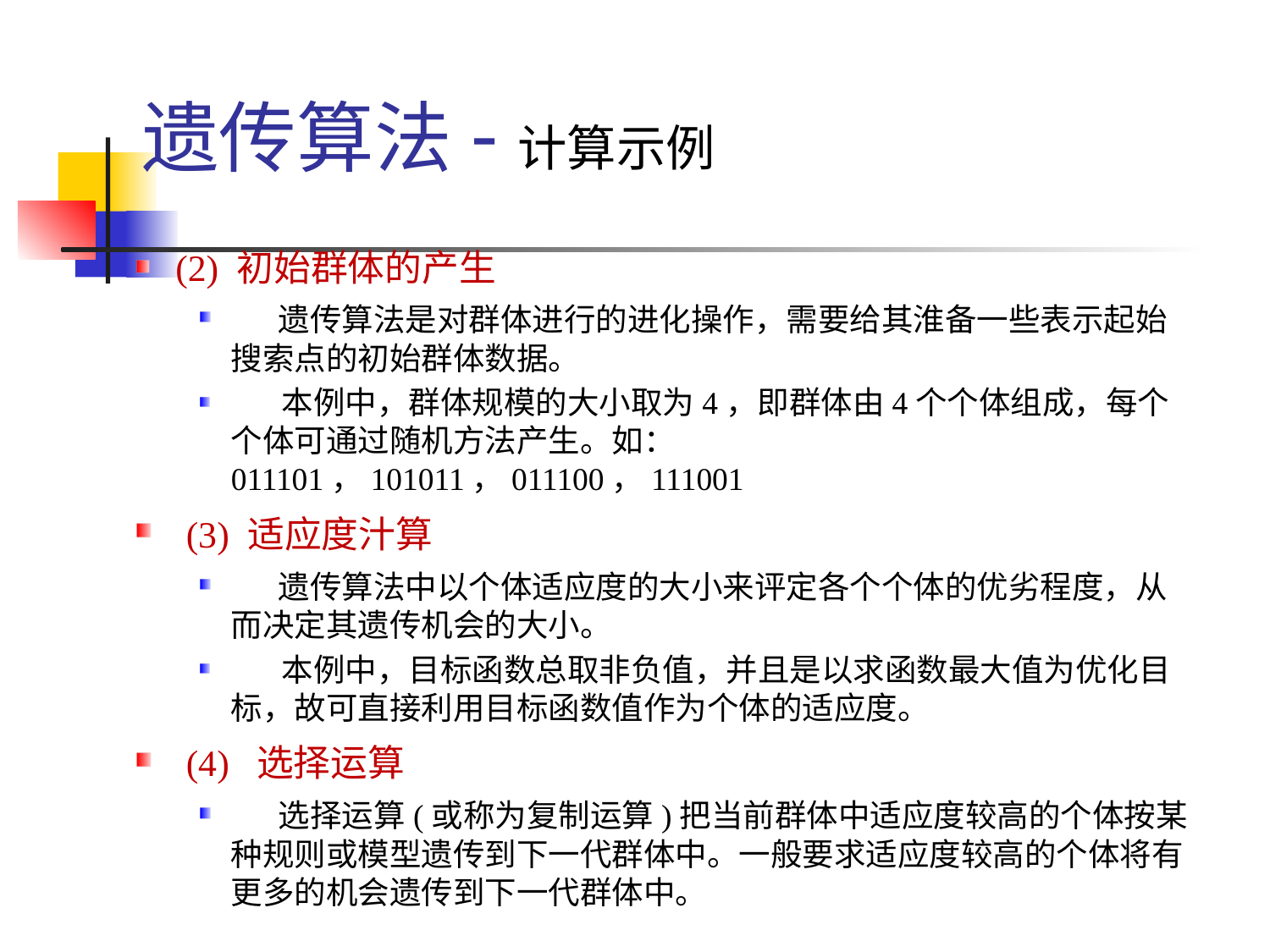

# 遗传算法-计算示例
(2) 初始群体的产生
     遗传算法是对群体进行的进化操作，需要给其淮备一些表示起始搜索点的初始群体数据。
      本例中，群体规模的大小取为4，即群体由4个个体组成，每个个体可通过随机方法产生。如：011101，101011，011100，111001
 (3) 适应度汁算
     遗传算法中以个体适应度的大小来评定各个个体的优劣程度，从而决定其遗传机会的大小。
      本例中，目标函数总取非负值，并且是以求函数最大值为优化目标，故可直接利用目标函数值作为个体的适应度。
 (4)  选择运算
     选择运算(或称为复制运算)把当前群体中适应度较高的个体按某种规则或模型遗传到下一代群体中。一般要求适应度较高的个体将有更多的机会遗传到下一代群体中。